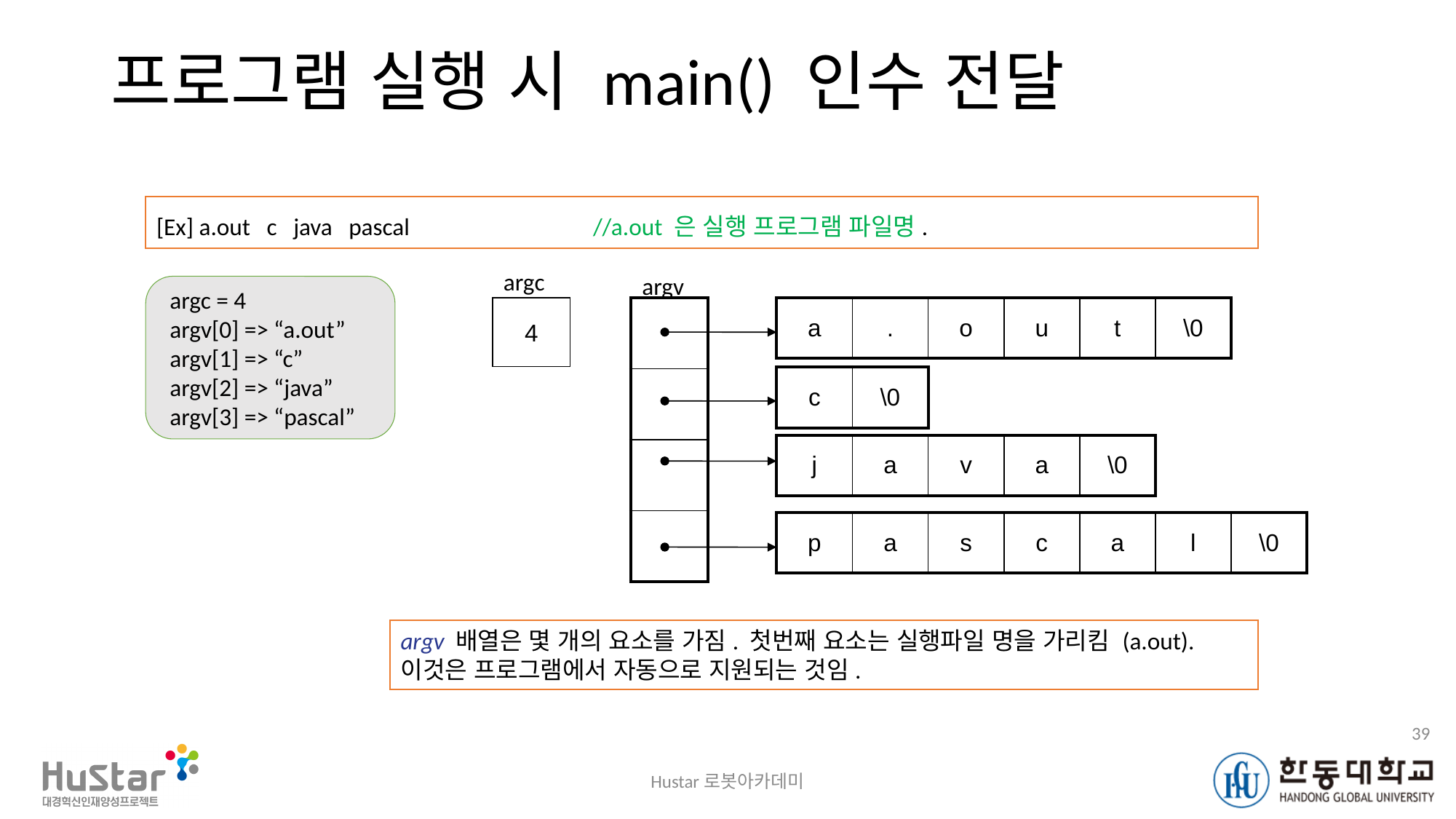

# 프로그램 실행 시 main() 인수 전달

[Ex] a.out   c   java   pascal		//a.out 은 실행 프로그램 파일명.
argc
argv
 argc = 4
 argv[0] => “a.out”
 argv[1] => “c”
 argv[2] => “java”
 argv[3] => “pascal”
4
|  |
| --- |
|  |
|  |
|  |
| a | . | o | u | t | \0 |
| --- | --- | --- | --- | --- | --- |

| c | \0 |
| --- | --- |

| j | a | v | a | \0 |
| --- | --- | --- | --- | --- |

| p | a | s | c | a | l | \0 |
| --- | --- | --- | --- | --- | --- | --- |

argv 배열은 몇 개의 요소를 가짐. 첫번째 요소는 실행파일 명을 가리킴 (a.out). 이것은 프로그램에서 자동으로 지원되는 것임.
39
Hustar로봇아카데미